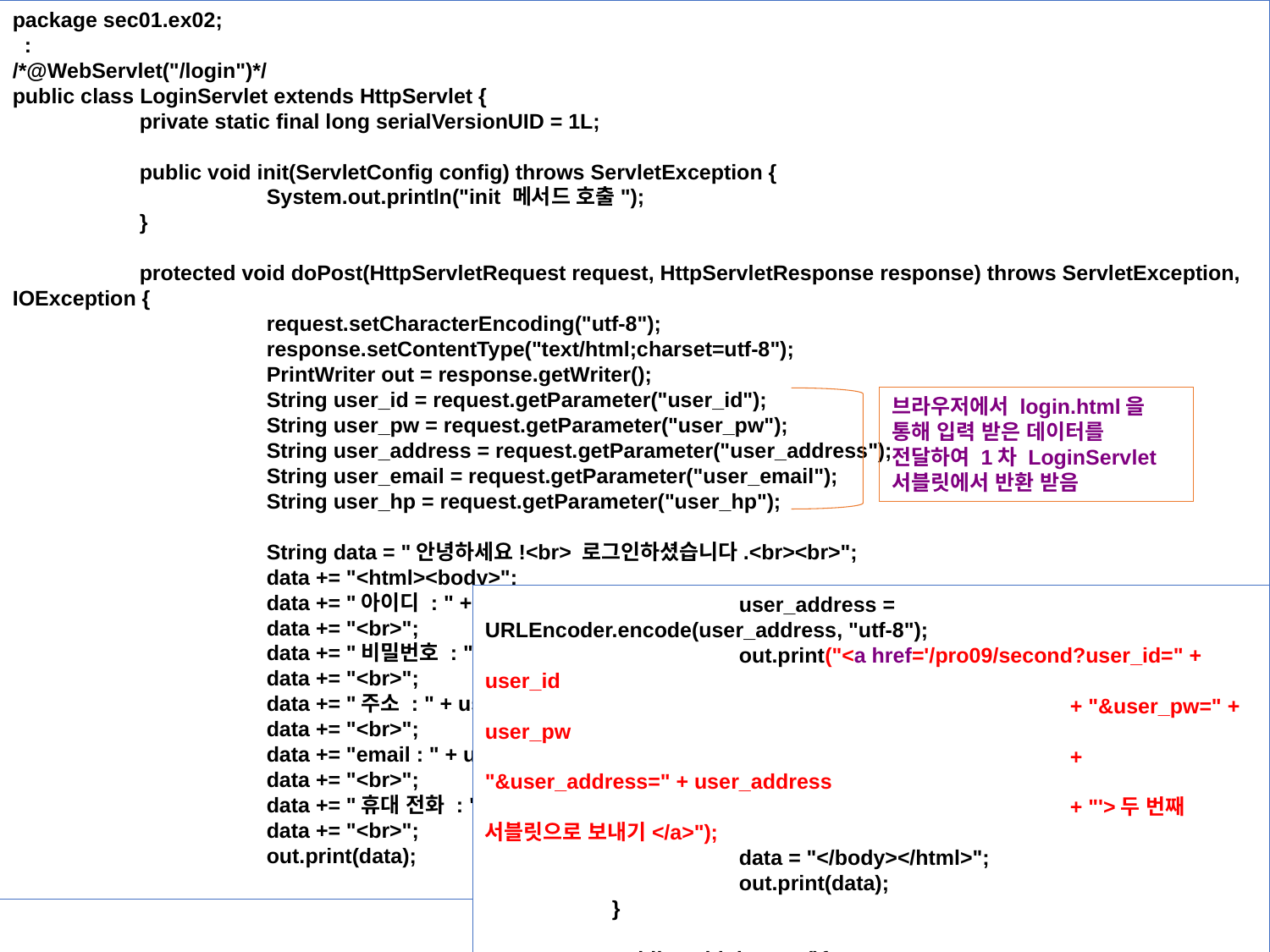

package sec01.ex02;
  :
/*@WebServlet("/login")*/
public class LoginServlet extends HttpServlet {
	private static final long serialVersionUID = 1L;

	public void init(ServletConfig config) throws ServletException {
		System.out.println("init 메서드 호출");
	}

	protected void doPost(HttpServletRequest request, HttpServletResponse response) throws ServletException, IOException {
		request.setCharacterEncoding("utf-8");
		response.setContentType("text/html;charset=utf-8");
		PrintWriter out = response.getWriter();
		String user_id = request.getParameter("user_id");
		String user_pw = request.getParameter("user_pw");
		String user_address = request.getParameter("user_address");
		String user_email = request.getParameter("user_email");
		String user_hp = request.getParameter("user_hp");

		String data = "안녕하세요!<br> 로그인하셨습니다.<br><br>";
		data += "<html><body>";
		data += "아이디 : " + user_id;
		data += "<br>";
		data += "비밀번호 : " + user_pw;
		data += "<br>";
		data += "주소 : " + user_address;
		data += "<br>";
		data += "email : " + user_email;
		data += "<br>";
		data += "휴대 전화 : " + user_hp;
		data += "<br>";
		out.print(data);

9장 쿠키와 세션 알아보기
9.2 <hidden>태그와 URL Rewriting 이용
브라우저에서 login.html을 통해 입력 받은 데이터를 전달하여 1차 LoginServlet 서블릿에서 반환 받음

		user_address = URLEncoder.encode(user_address, "utf-8");
		out.print("<a href='/pro09/second?user_id=" + user_id
				             + "&user_pw=" + user_pw
				             + "&user_address=" + user_address
				             + "'>두 번째 서블릿으로 보내기</a>");
		data = "</body></html>";
		out.print(data);
	}

	public void destroy(){
	      System.out.println("destroy 메서드 호출");
	   }

}